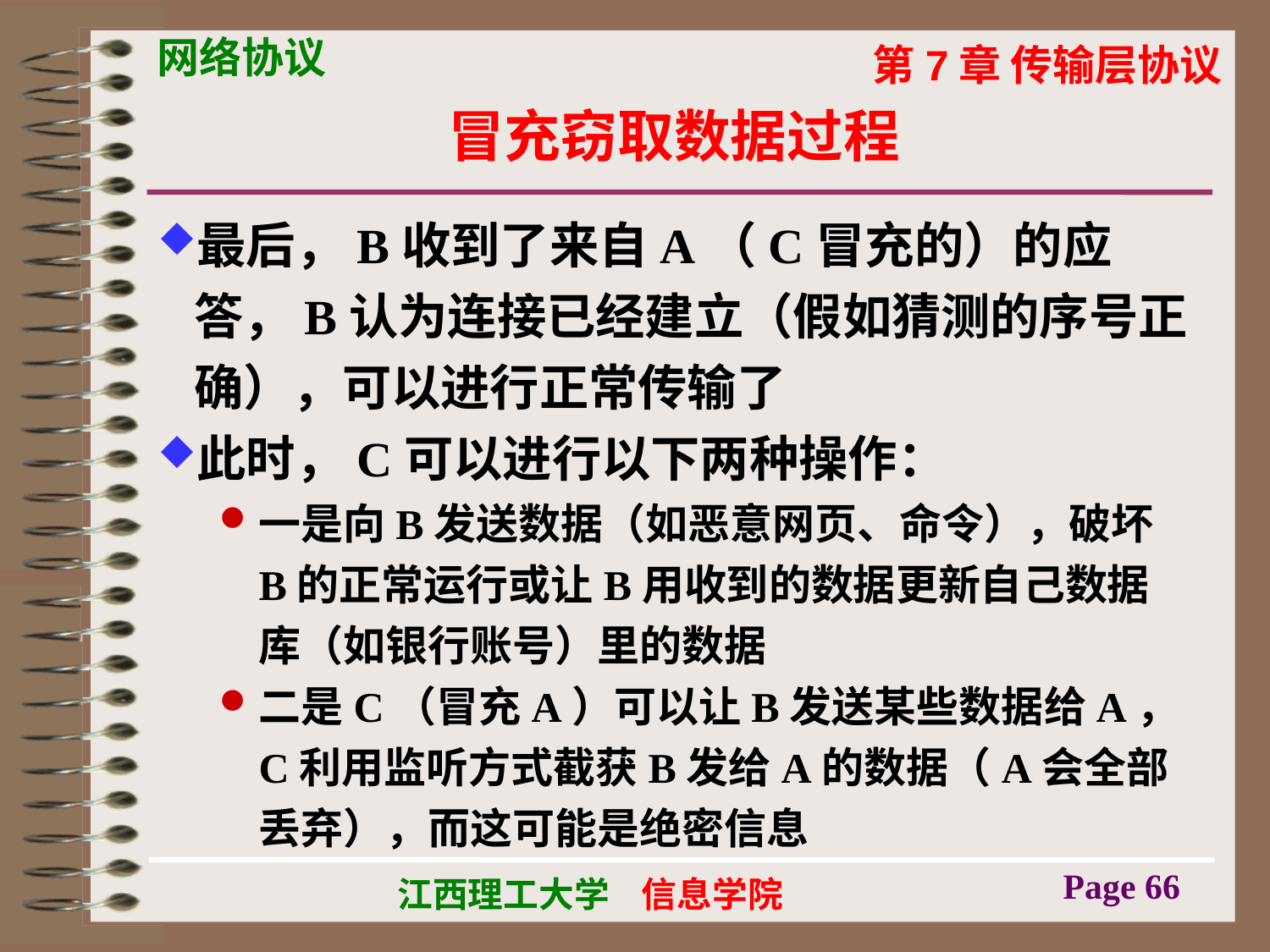

# 冒充窃取数据过程
最后，B收到了来自A（C冒充的）的应答，B认为连接已经建立（假如猜测的序号正确），可以进行正常传输了
此时，C可以进行以下两种操作：
一是向B发送数据（如恶意网页、命令），破坏B的正常运行或让B用收到的数据更新自己数据库（如银行账号）里的数据
二是C（冒充A）可以让B发送某些数据给A，C利用监听方式截获B发给A的数据（A会全部丢弃），而这可能是绝密信息
Page 66